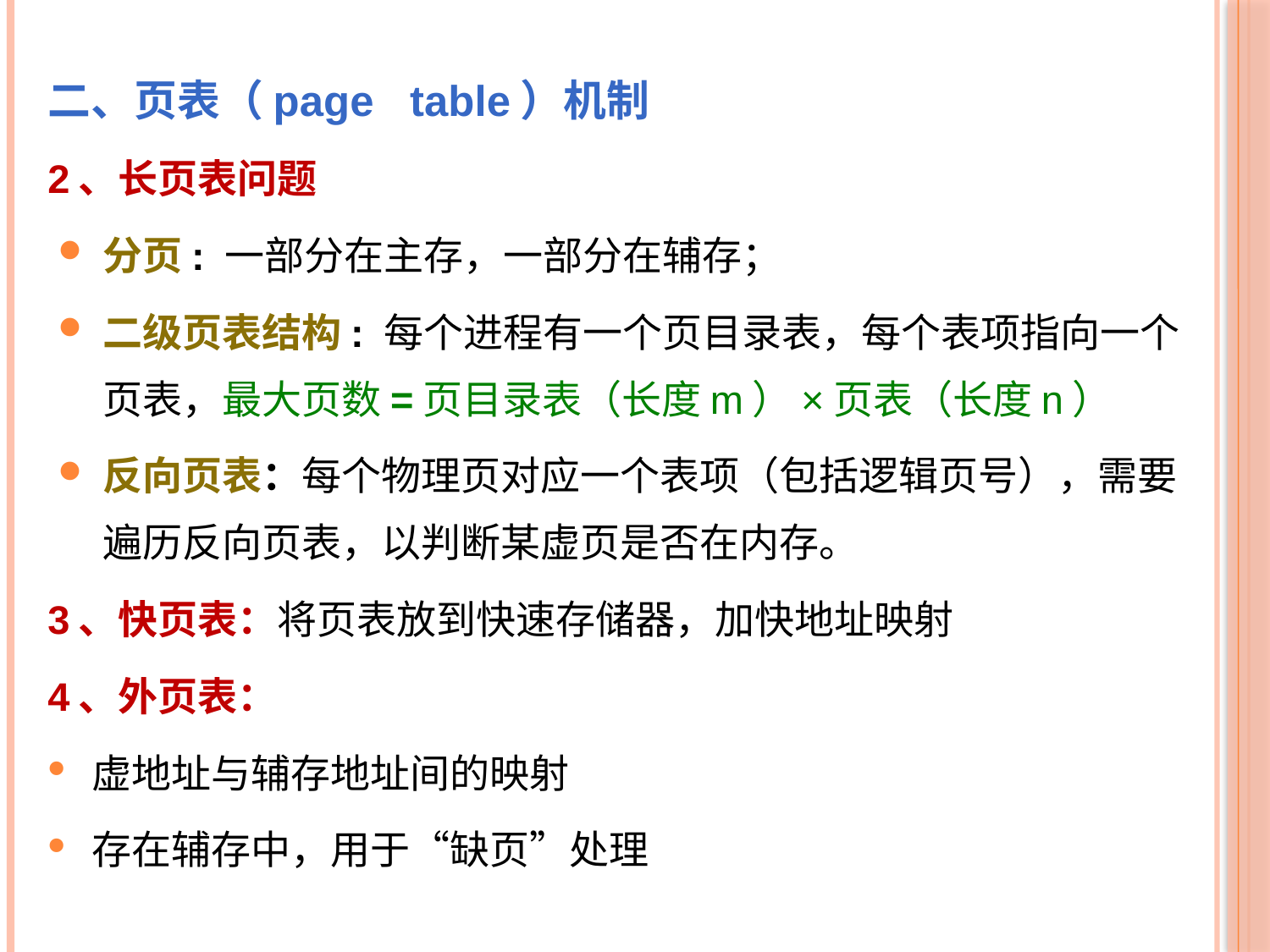

二、页表（page   table）机制
2、长页表问题
分页: 一部分在主存，一部分在辅存；
二级页表结构: 每个进程有一个页目录表，每个表项指向一个页表，最大页数=页目录表（长度m）×页表（长度n）
反向页表：每个物理页对应一个表项（包括逻辑页号），需要遍历反向页表，以判断某虚页是否在内存。
3、快页表：将页表放到快速存储器，加快地址映射
4、外页表：
虚地址与辅存地址间的映射
存在辅存中，用于“缺页”处理